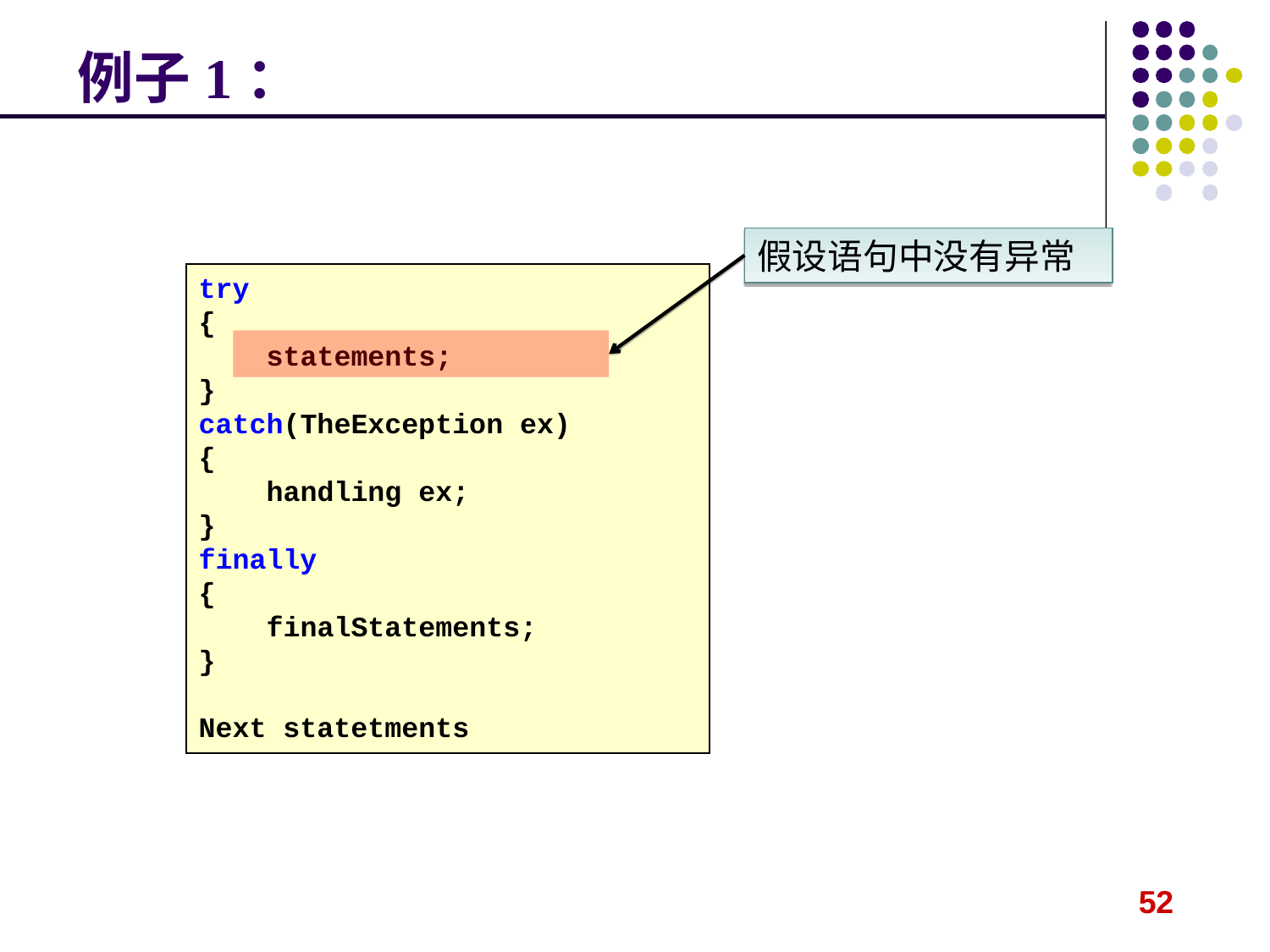

例子1：
假设语句中没有异常
try
{
    statements;
}
catch(TheException ex)
{
    handling ex;
}
finally
{
    finalStatements;
}

Next statetments